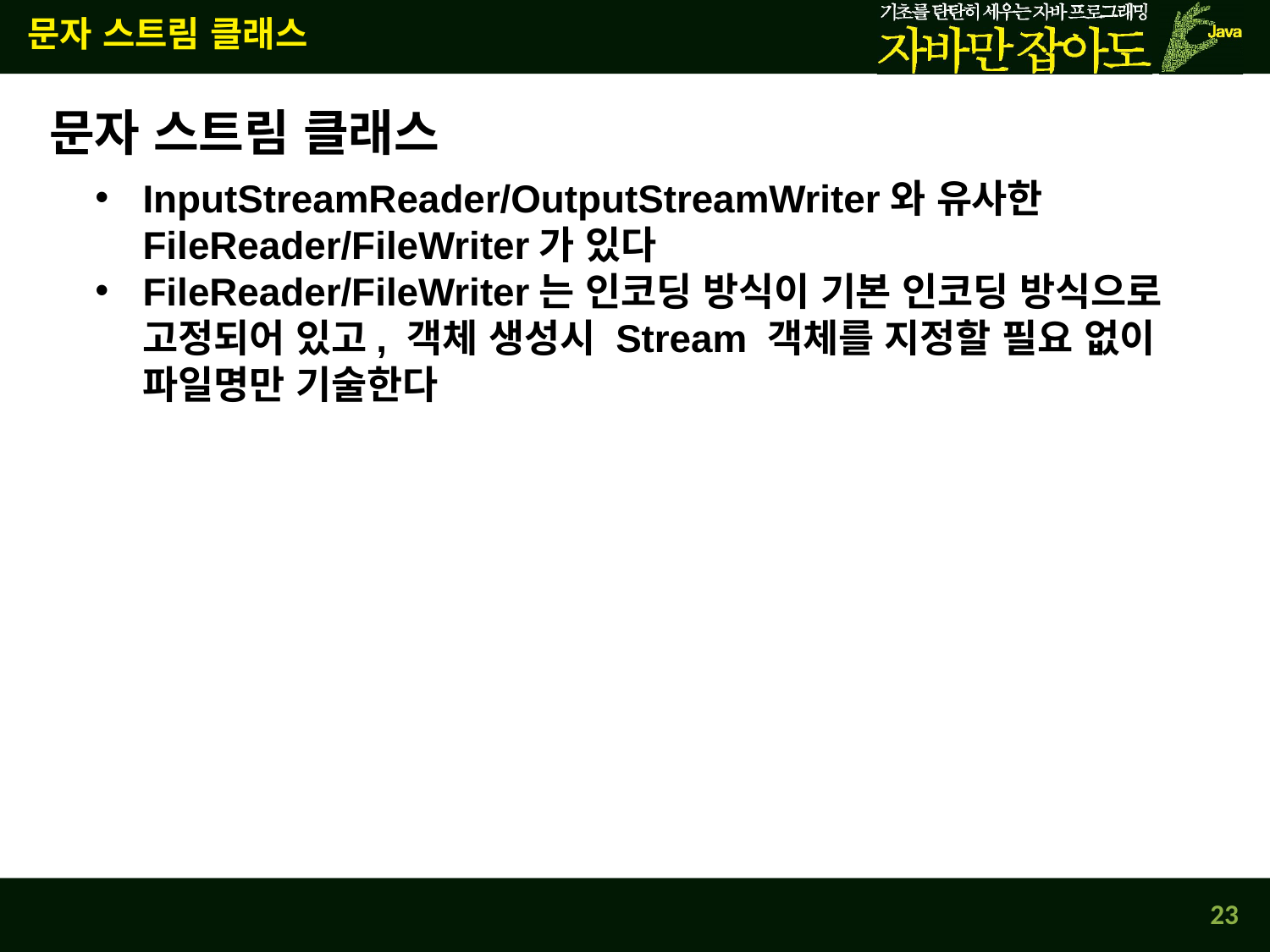

문자 스트림 클래스
문자 스트림 클래스
InputStreamReader/OutputStreamWriter와 유사한
FileReader/FileWriter가 있다
FileReader/FileWriter는 인코딩 방식이 기본 인코딩 방식으로
고정되어 있고, 객체 생성시 Stream 객체를 지정할 필요 없이
파일명만 기술한다
23